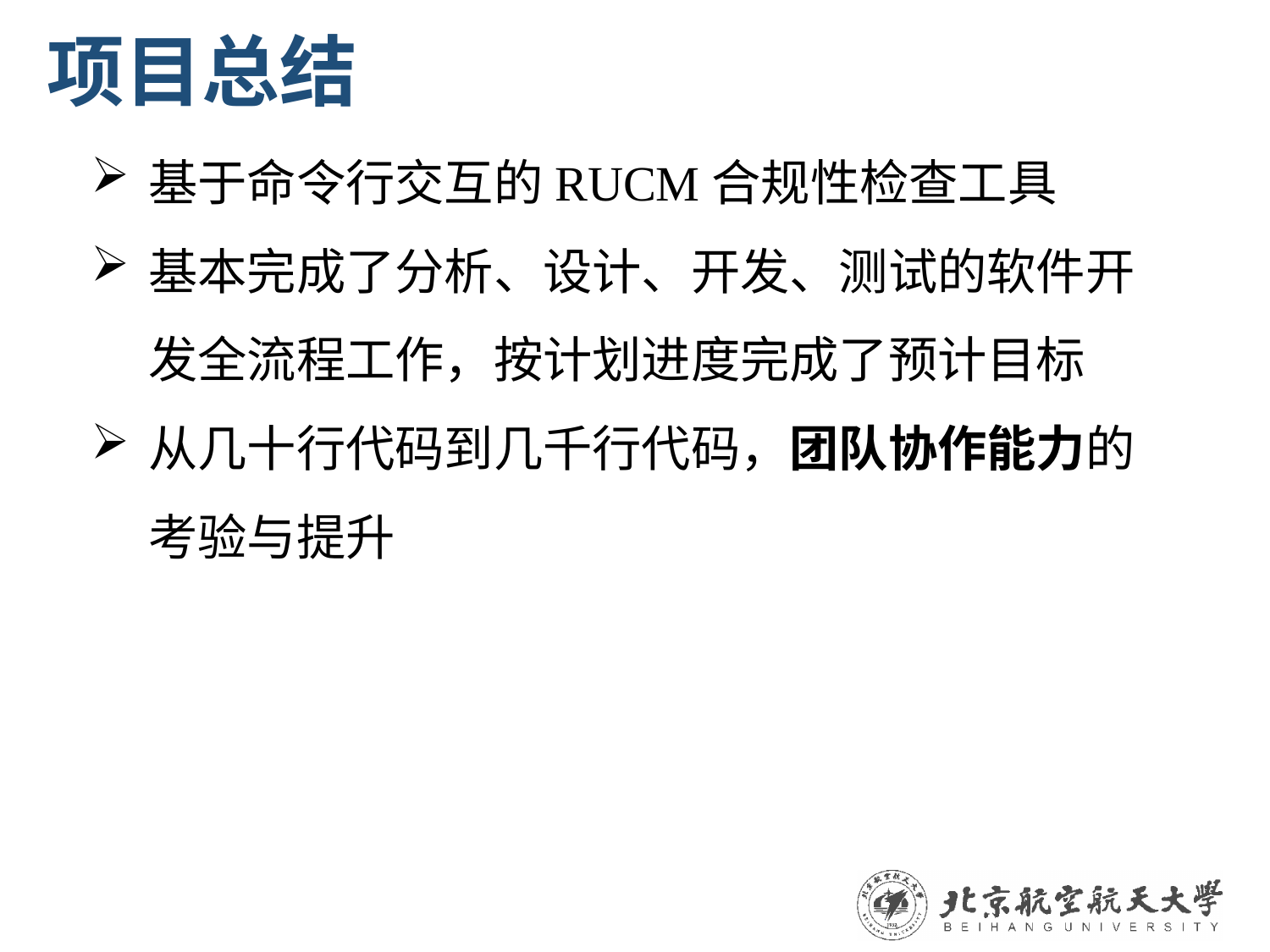

# 项目总结
基于命令行交互的RUCM合规性检查工具
基本完成了分析、设计、开发、测试的软件开发全流程工作，按计划进度完成了预计目标
从几十行代码到几千行代码，团队协作能力的考验与提升